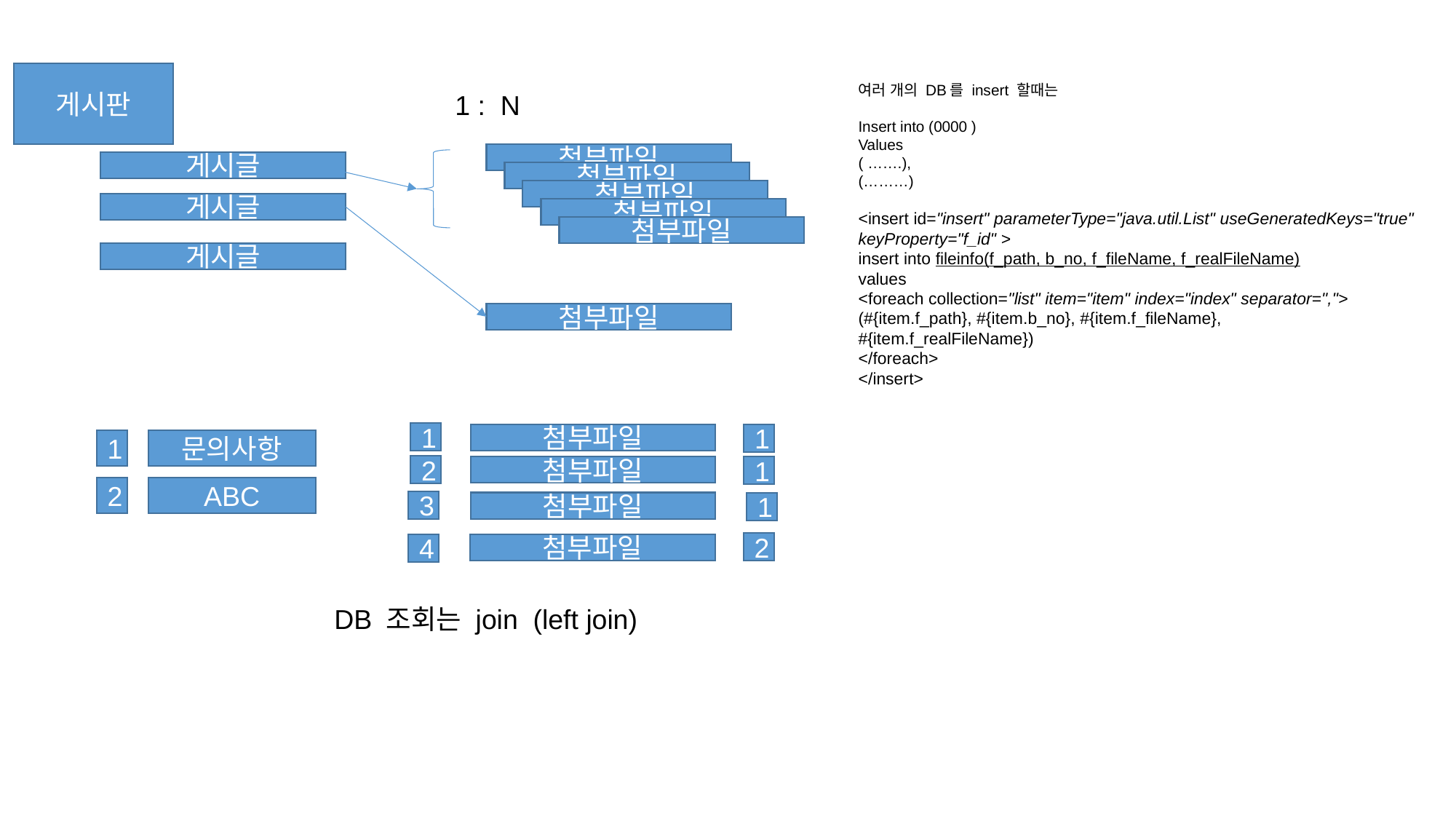

게시판
여러 개의 DB를 insert 할때는

Insert into (0000 )
Values
( …….),
(………)

<insert id="insert" parameterType="java.util.List" useGeneratedKeys="true" keyProperty="f_id" >
insert into fileinfo(f_path, b_no, f_fileName, f_realFileName)
values
<foreach collection="list" item="item" index="index" separator=",">
(#{item.f_path}, #{item.b_no}, #{item.f_fileName},
#{item.f_realFileName})
</foreach>
</insert>
         1 :  N
첨부파일

게시글
첨부파일
첨부파일
게시글
첨부파일
첨부파일
게시글
첨부파일
1
첨부파일
1
문의사항
1
2
첨부파일
1
ABC
2
3
첨부파일
1
2
4
첨부파일
DB 조회는 join  (left join)